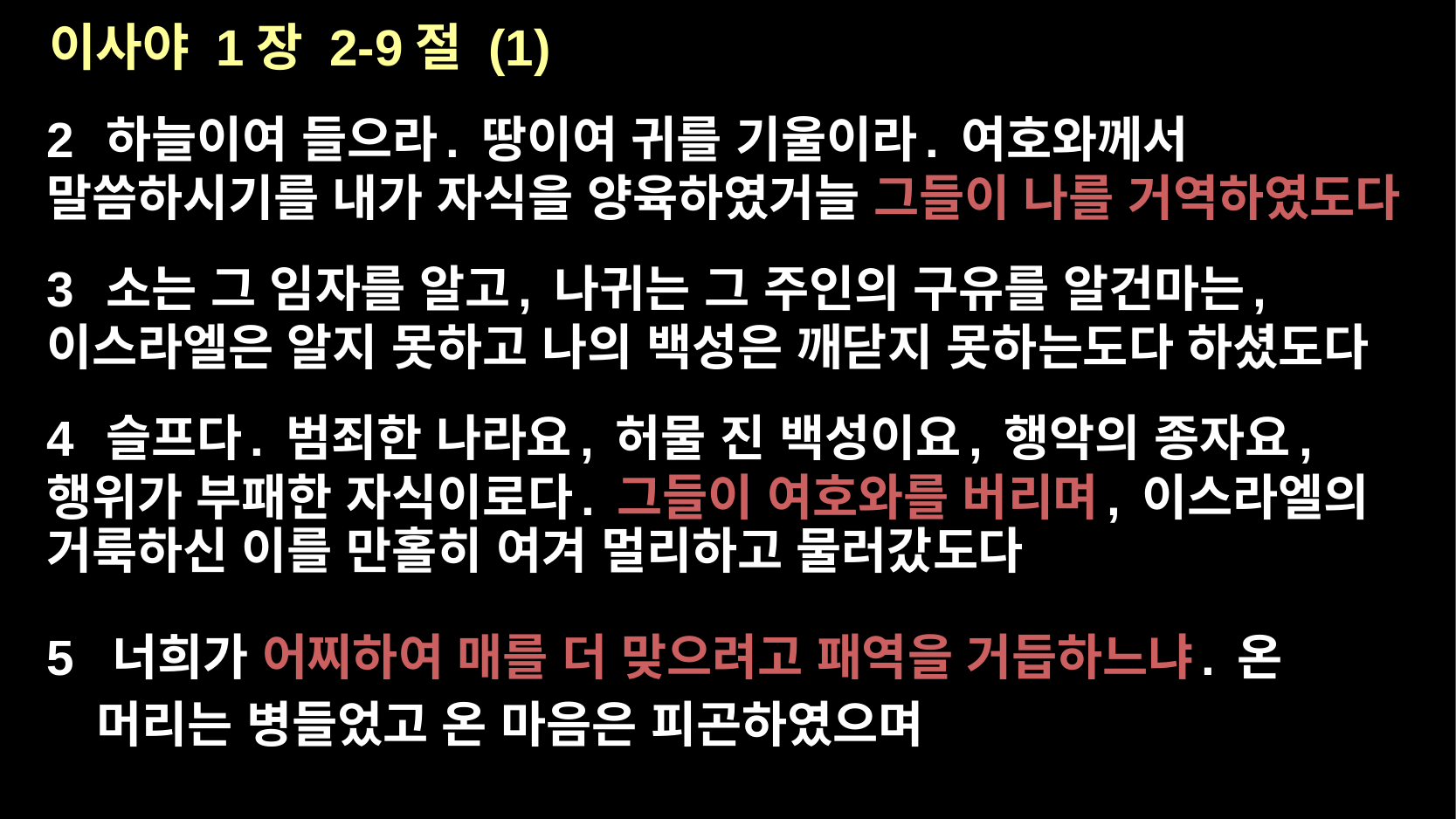

# 이사야 1장 2-9절 (1)
2 하늘이여 들으라. 땅이여 귀를 기울이라. 여호와께서 말씀하시기를 내가 자식을 양육하였거늘 그들이 나를 거역하였도다
3 소는 그 임자를 알고, 나귀는 그 주인의 구유를 알건마는, 이스라엘은 알지 못하고 나의 백성은 깨닫지 못하는도다 하셨도다
4 슬프다. 범죄한 나라요, 허물 진 백성이요, 행악의 종자요, 행위가 부패한 자식이로다. 그들이 여호와를 버리며, 이스라엘의 거룩하신 이를 만홀히 여겨 멀리하고 물러갔도다
5 너희가 어찌하여 매를 더 맞으려고 패역을 거듭하느냐. 온 머리는 병들었고 온 마음은 피곤하였으며